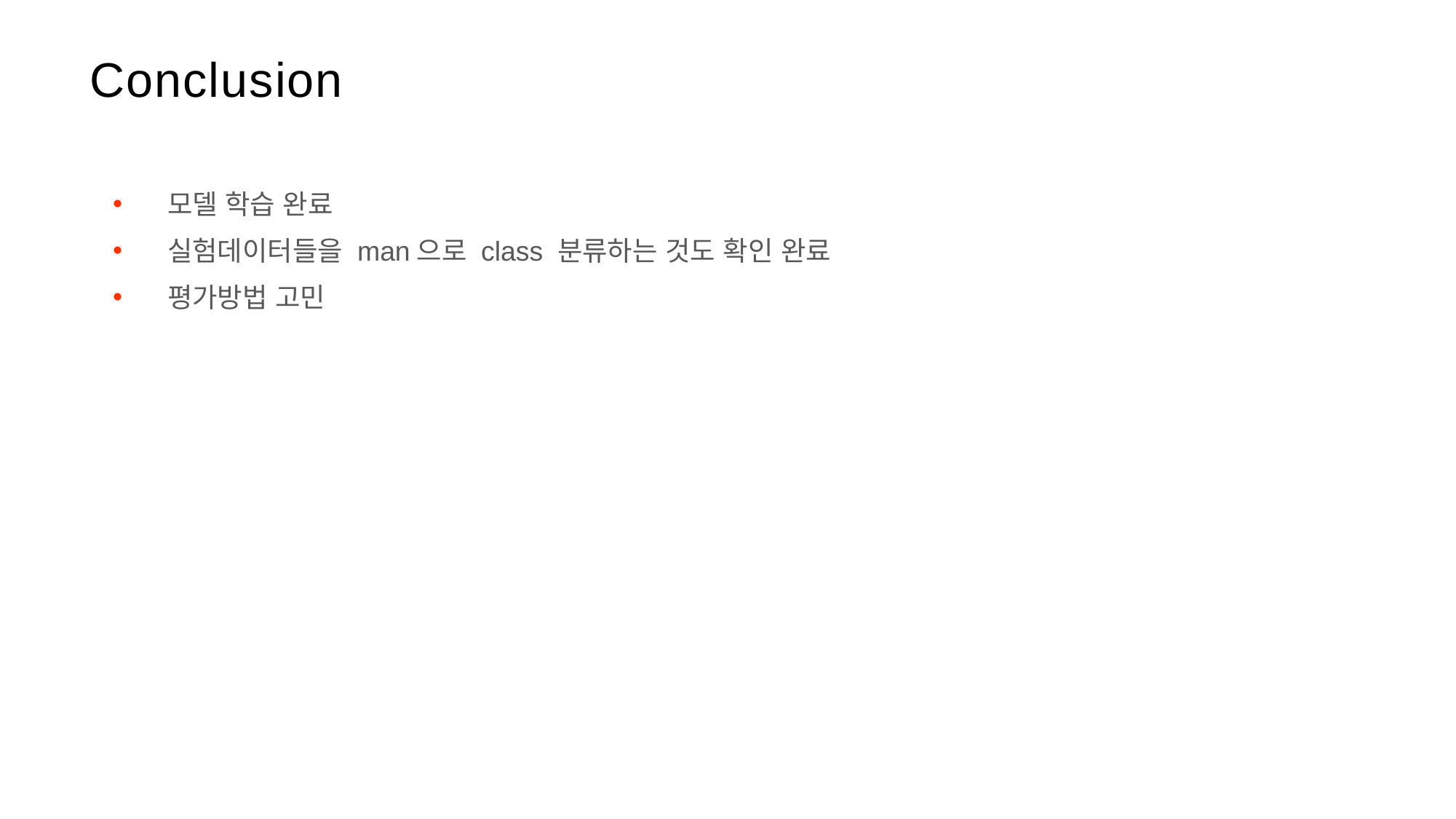

Conclusion

모델 학습 완료
실험데이터들을 man으로 class 분류하는 것도 확인 완료
평가방법 고민